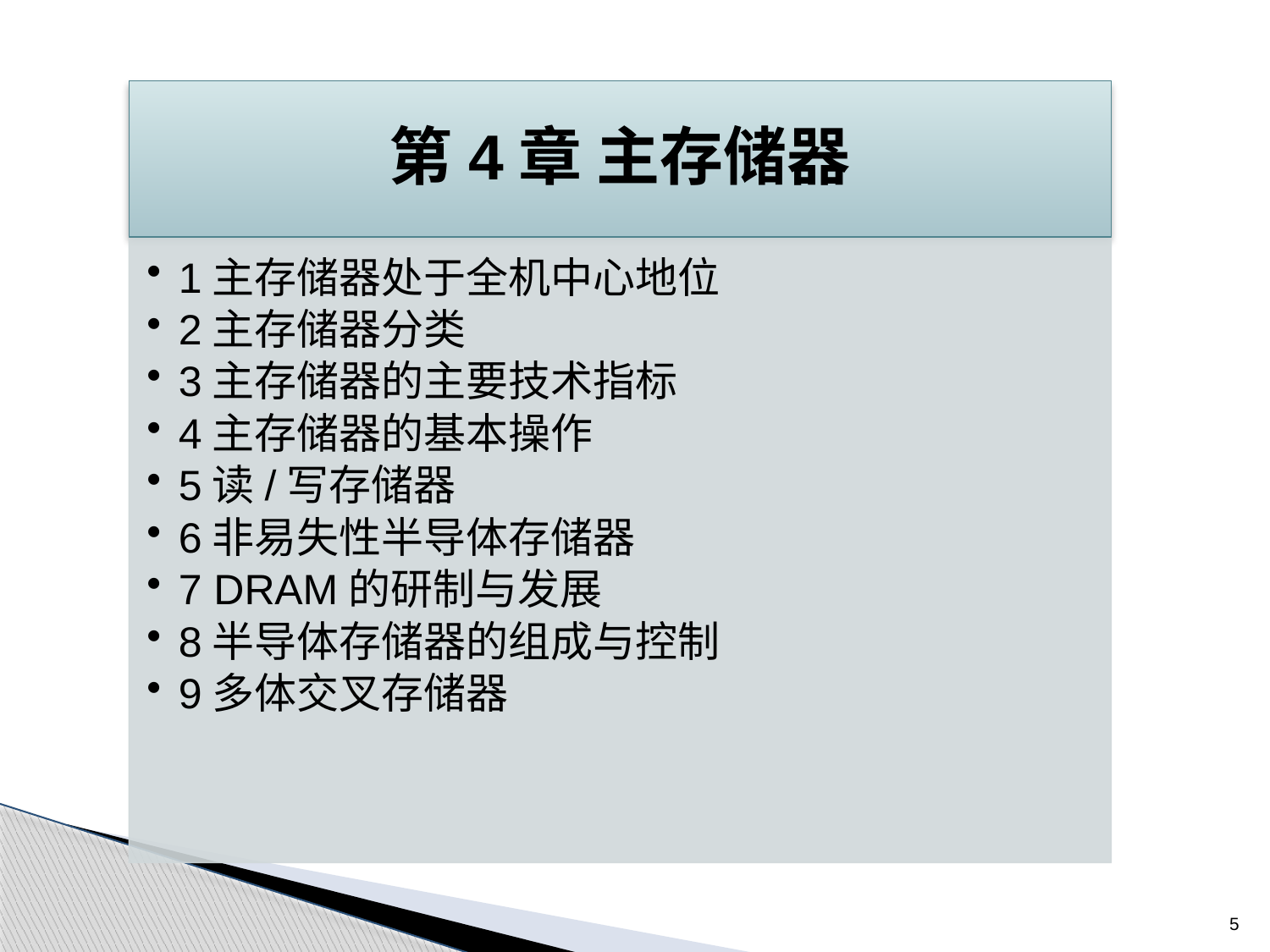

第4章 主存储器
1主存储器处于全机中心地位
2主存储器分类
3主存储器的主要技术指标
4主存储器的基本操作
5读/写存储器
6非易失性半导体存储器
7 DRAM的研制与发展
8半导体存储器的组成与控制
9多体交叉存储器
5